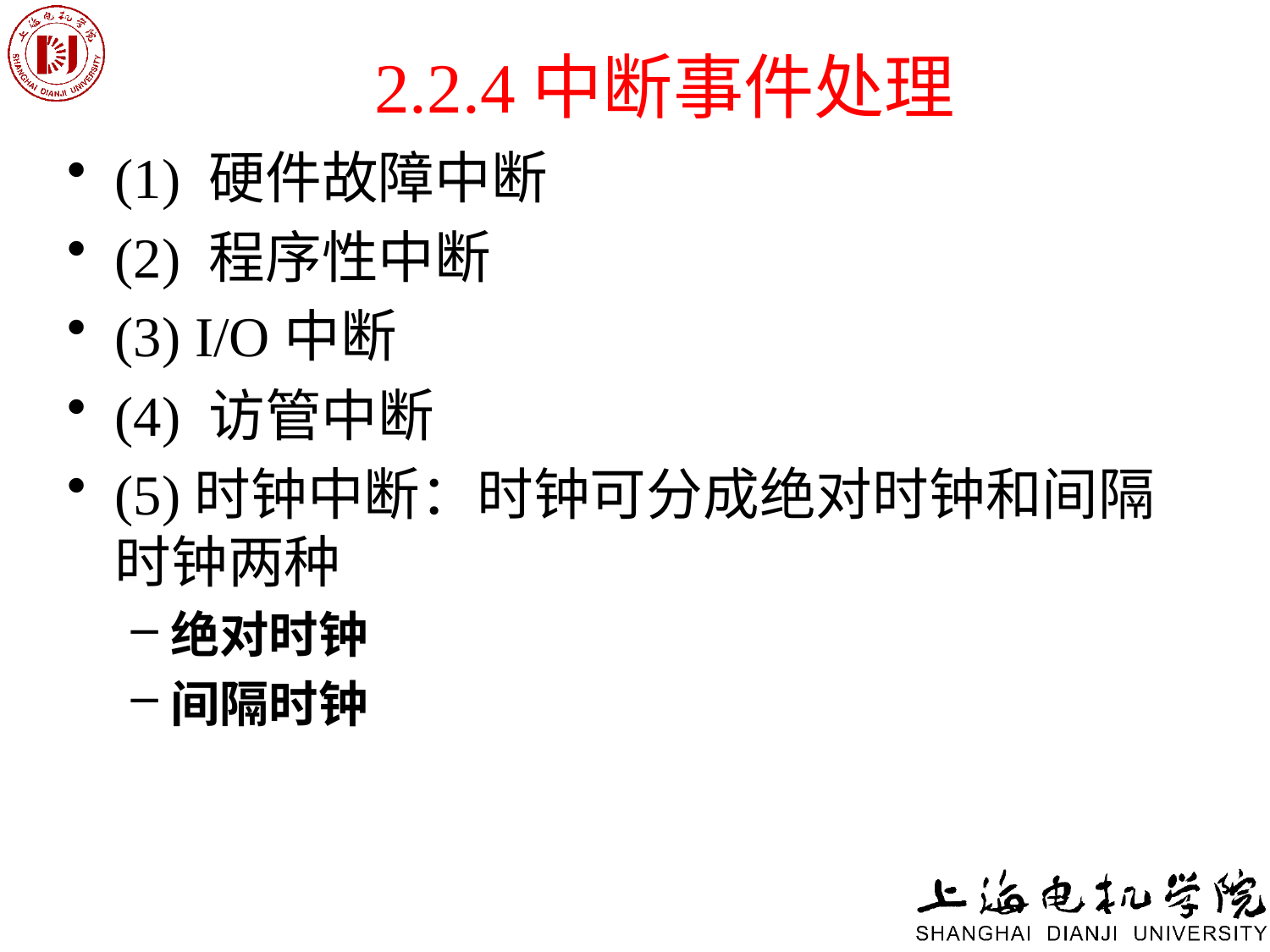

# 2.2.4中断事件处理
(1) 硬件故障中断
(2) 程序性中断
(3) I/O中断
(4) 访管中断
(5)时钟中断：时钟可分成绝对时钟和间隔时钟两种
绝对时钟
间隔时钟